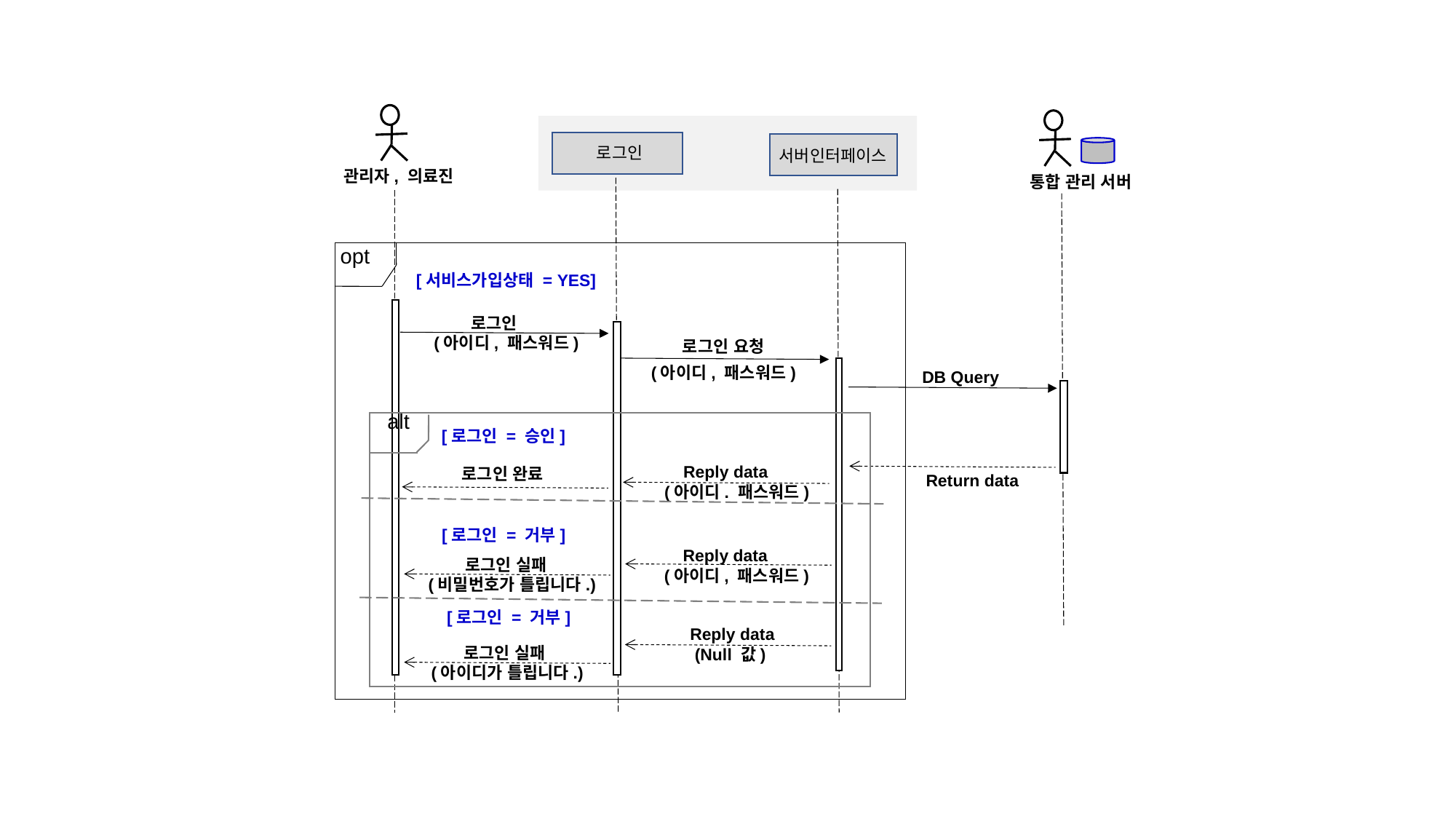

로그인

서버인터페이스
관리자, 의료진
통합 관리 서버
opt

[서비스가입상태 = YES]

       로그인
(아이디, 패스워드)

로그인 요청
(아이디, 패스워드)

DB Query

alt

[로그인 = 승인]
    Reply data
(아이디. 패스워드)
로그인 완료
Return data
[로그인 = 거부]
      Reply data
  (아이디, 패스워드)
       로그인 실패
(비밀번호가 틀립니다.)
[로그인 = 거부]
      Reply data
       (Null 값)
       로그인 실패
 (아이디가 틀립니다.)